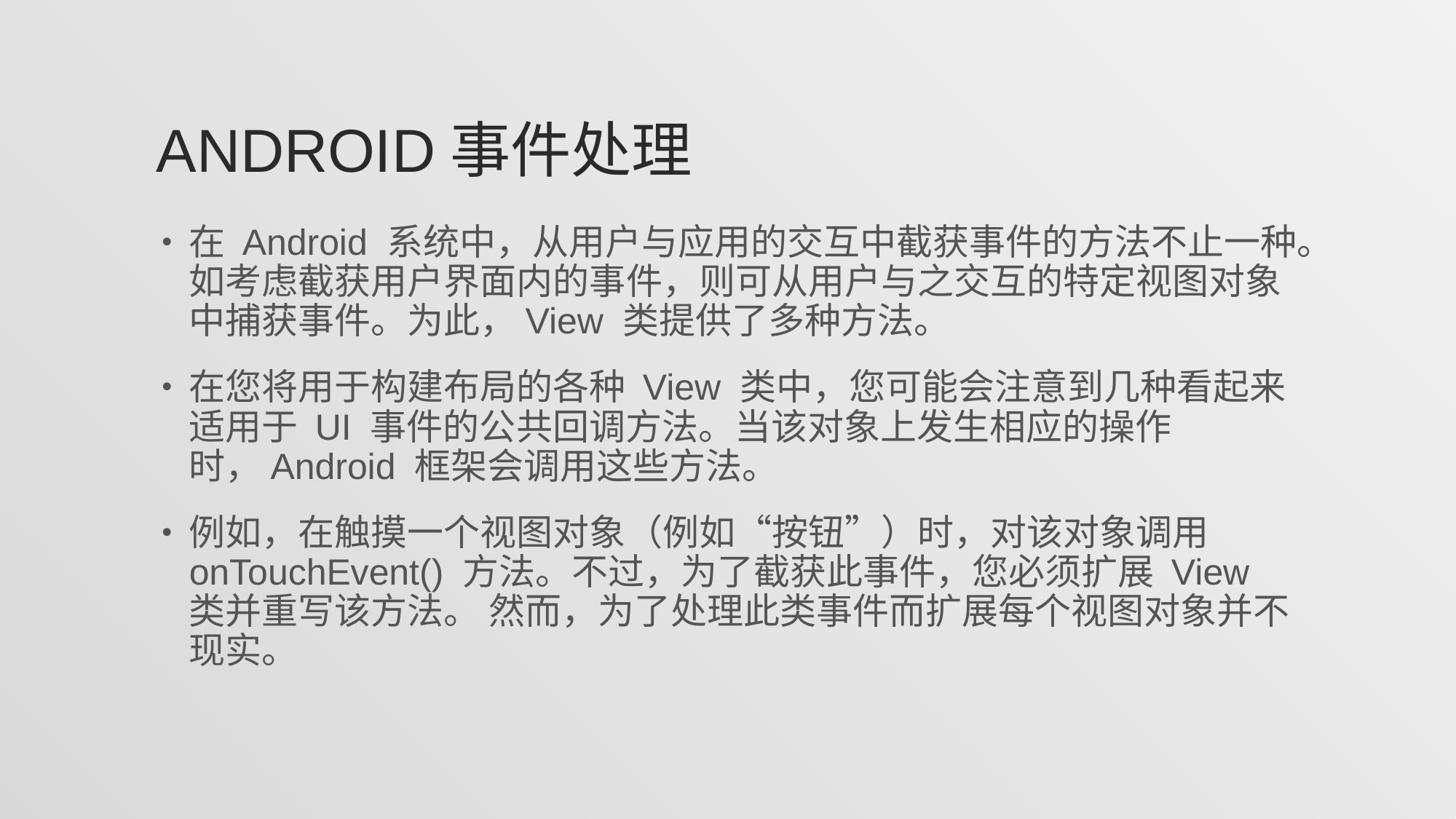

# Android事件处理
在 Android 系统中，从用户与应用的交互中截获事件的方法不止一种。如考虑截获用户界面内的事件，则可从用户与之交互的特定视图对象中捕获事件。为此，View 类提供了多种方法。
在您将用于构建布局的各种 View 类中，您可能会注意到几种看起来适用于 UI 事件的公共回调方法。当该对象上发生相应的操作时，Android 框架会调用这些方法。
例如，在触摸一个视图对象（例如“按钮”）时，对该对象调用 onTouchEvent() 方法。不过，为了截获此事件，您必须扩展 View 类并重写该方法。 然而，为了处理此类事件而扩展每个视图对象并不现实。